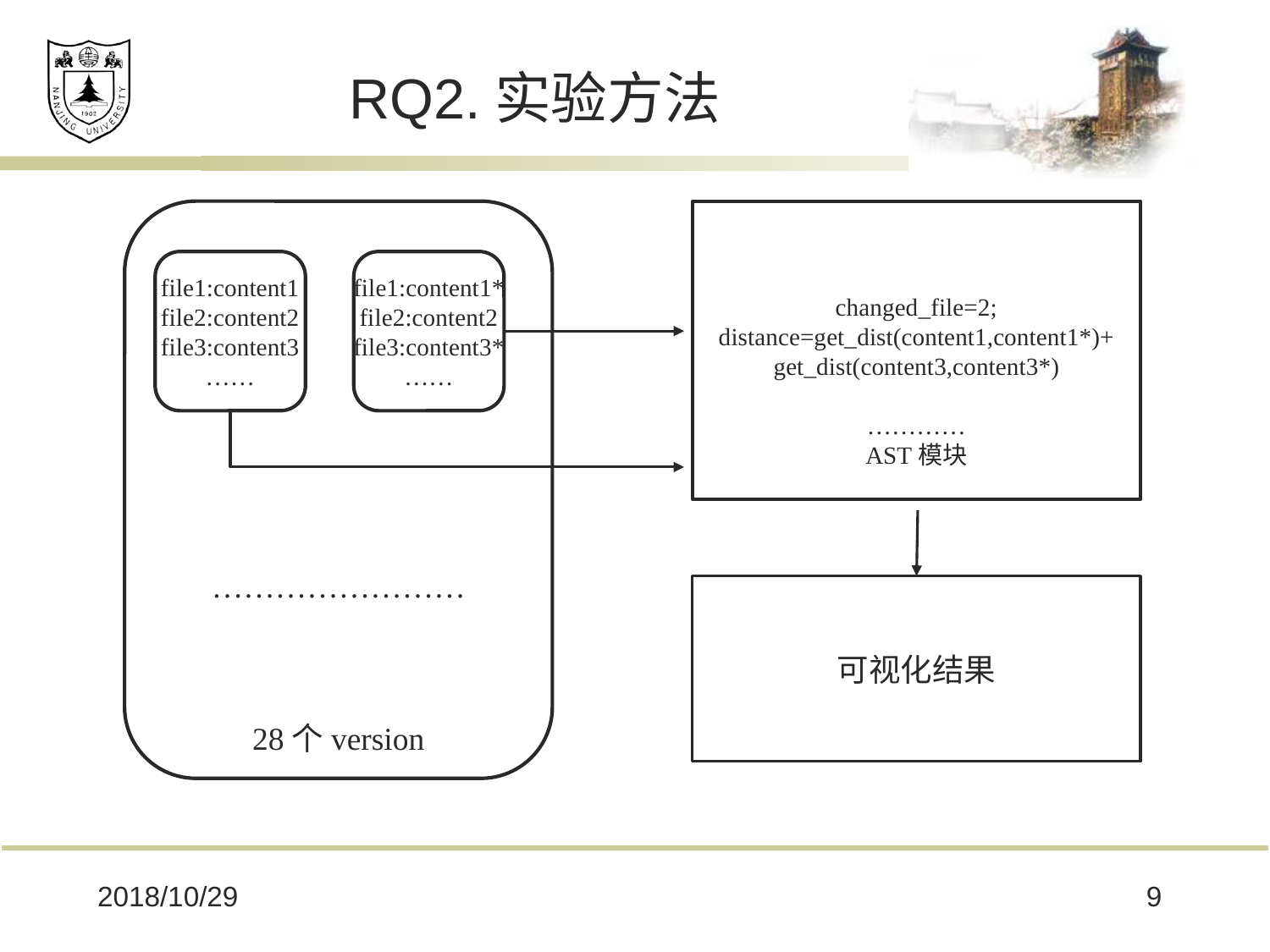

# RQ2.实验方法

changed_file=2;
distance=get_dist(content1,content1*)+
get_dist(content3,content3*)

…………
AST模块

……………………

28个version
file1:content1*
file2:content2
file3:content3*
……
file1:content1
file2:content2
file3:content3
……
可视化结果
2018/10/29
9